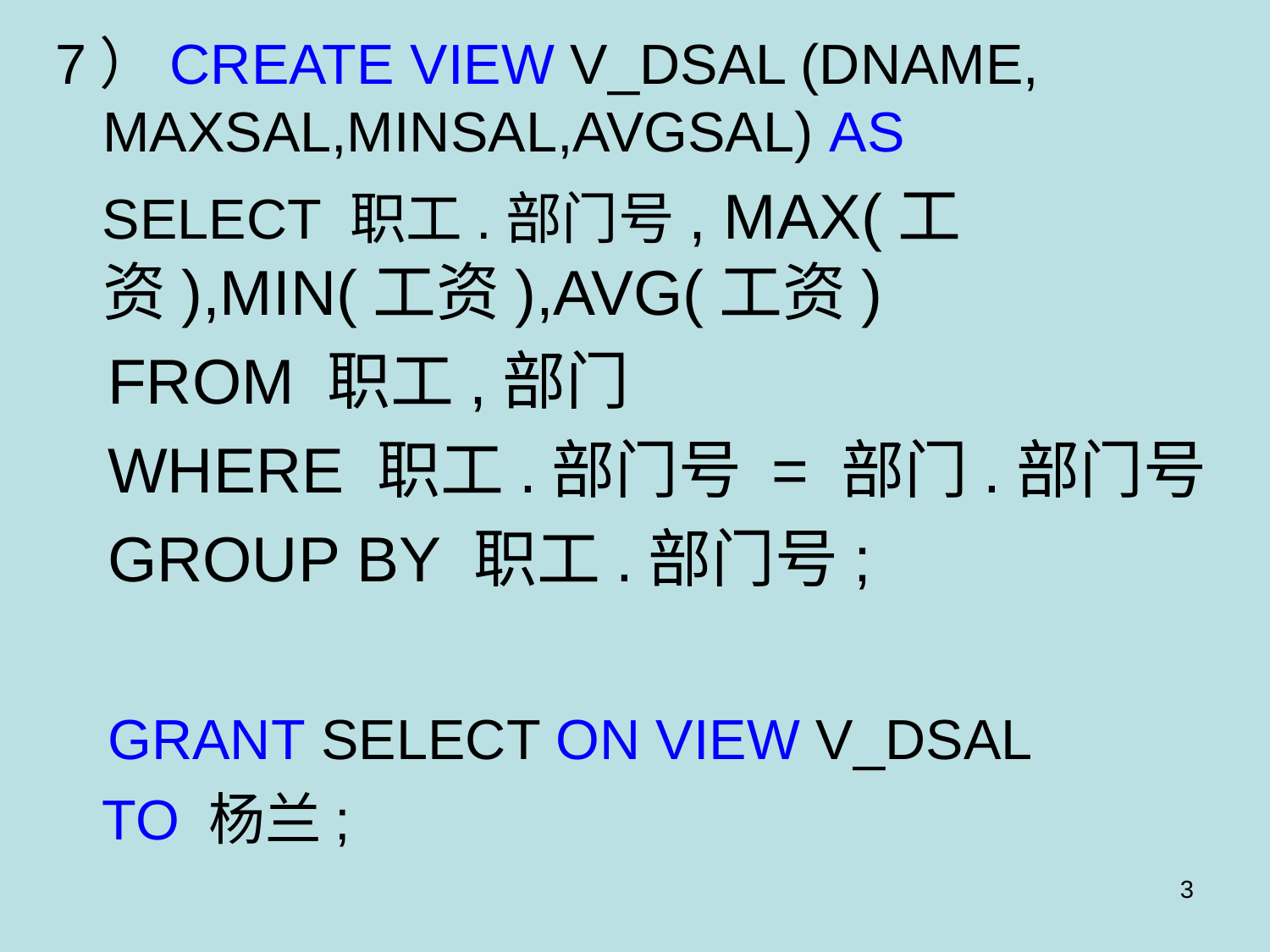

7）CREATE VIEW V_DSAL (DNAME, MAXSAL,MINSAL,AVGSAL) AS
   SELECT 职工.部门号, MAX(工资),MIN(工资),AVG(工资)
   FROM 职工,部门
   WHERE 职工.部门号 = 部门.部门号
   GROUP BY 职工.部门号;

   GRANT SELECT ON VIEW V_DSAL
   TO 杨兰;
3